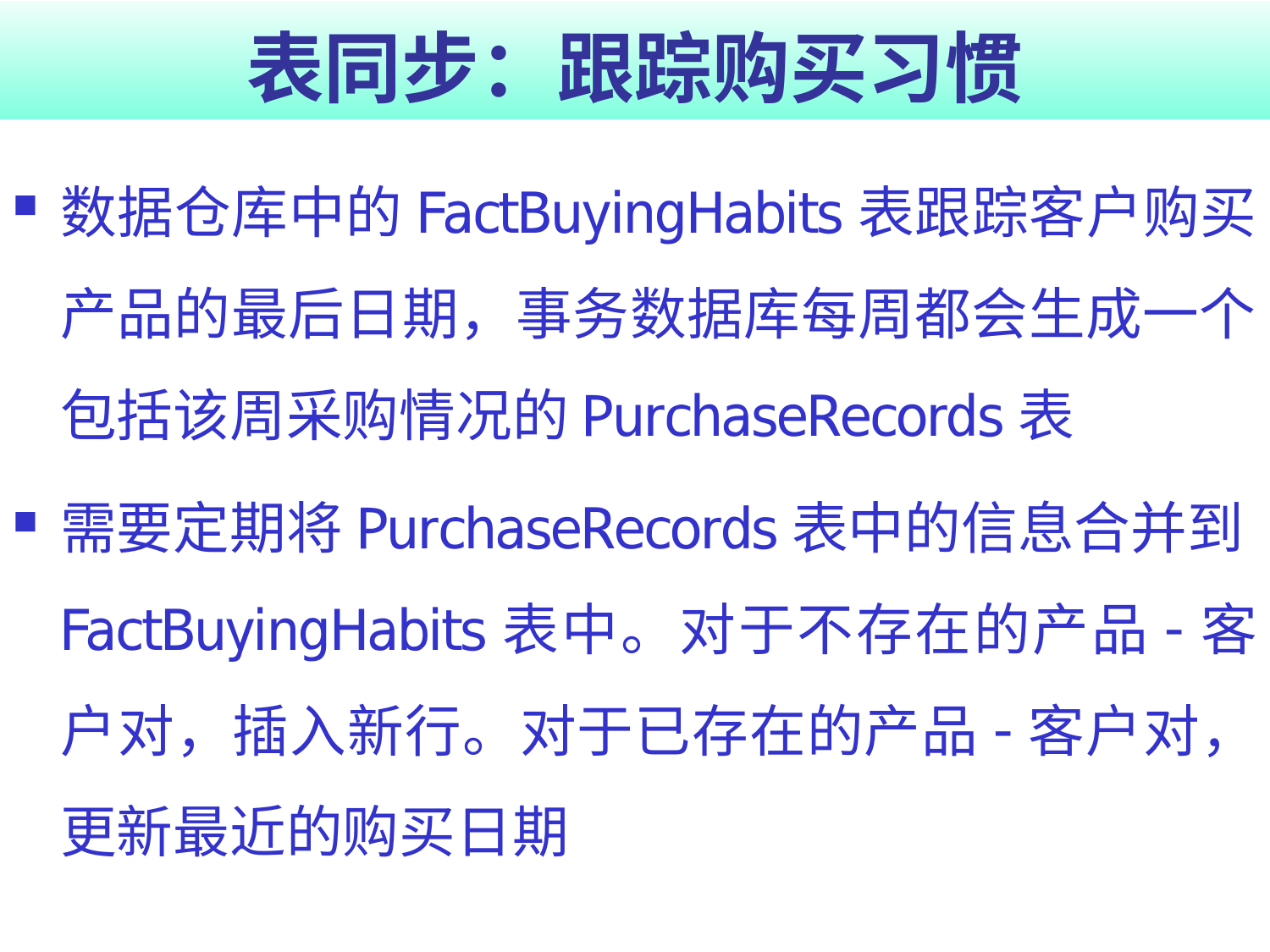

# 表同步：跟踪购买习惯
数据仓库中的FactBuyingHabits表跟踪客户购买产品的最后日期，事务数据库每周都会生成一个包括该周采购情况的PurchaseRecords表
需要定期将PurchaseRecords表中的信息合并到FactBuyingHabits表中。对于不存在的产品-客户对，插入新行。对于已存在的产品-客户对，更新最近的购买日期